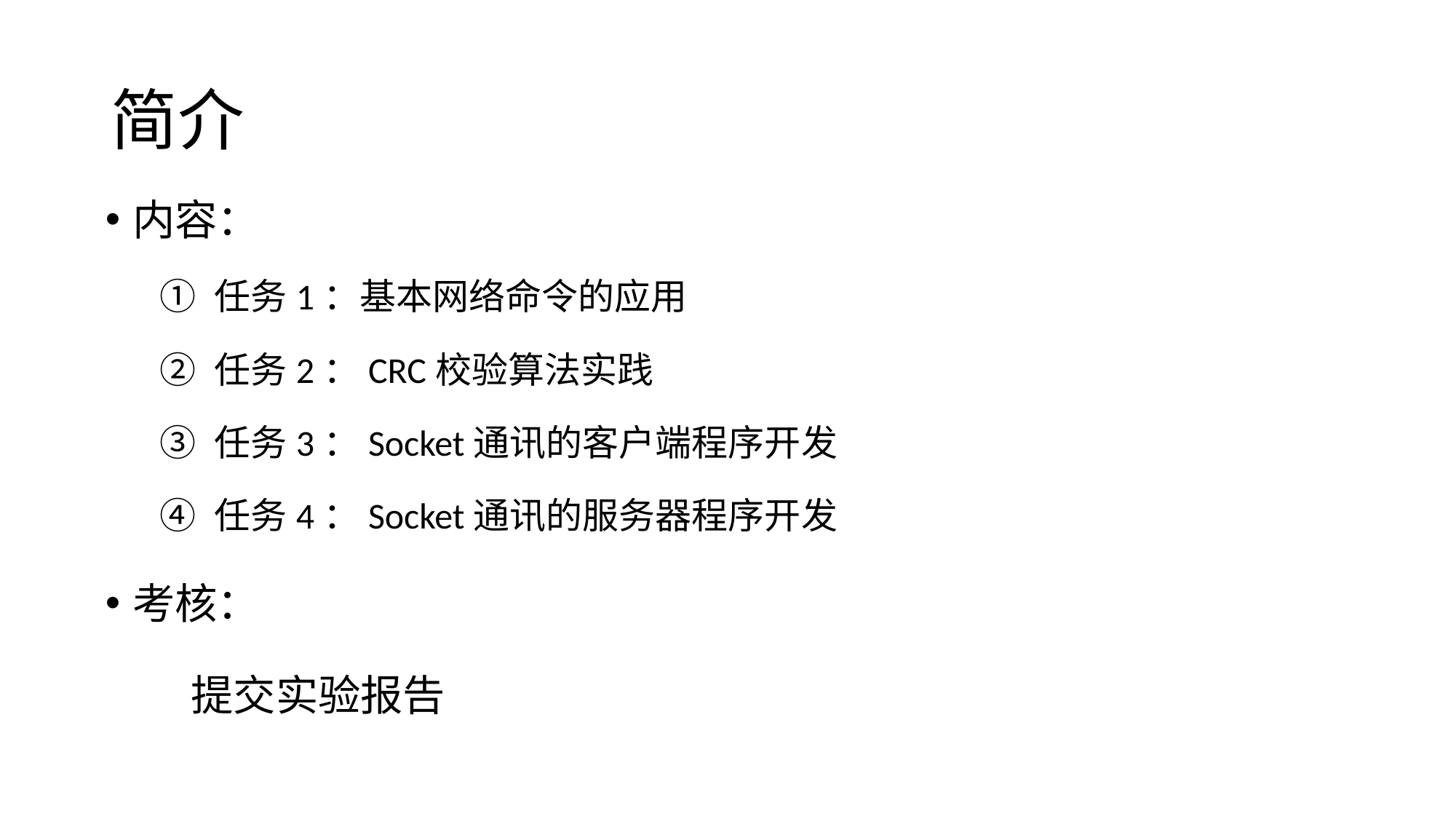

# 简介
内容：
任务1：基本网络命令的应用
任务2：CRC校验算法实践
任务3：Socket通讯的客户端程序开发
任务4：Socket通讯的服务器程序开发
考核：
        提交实验报告